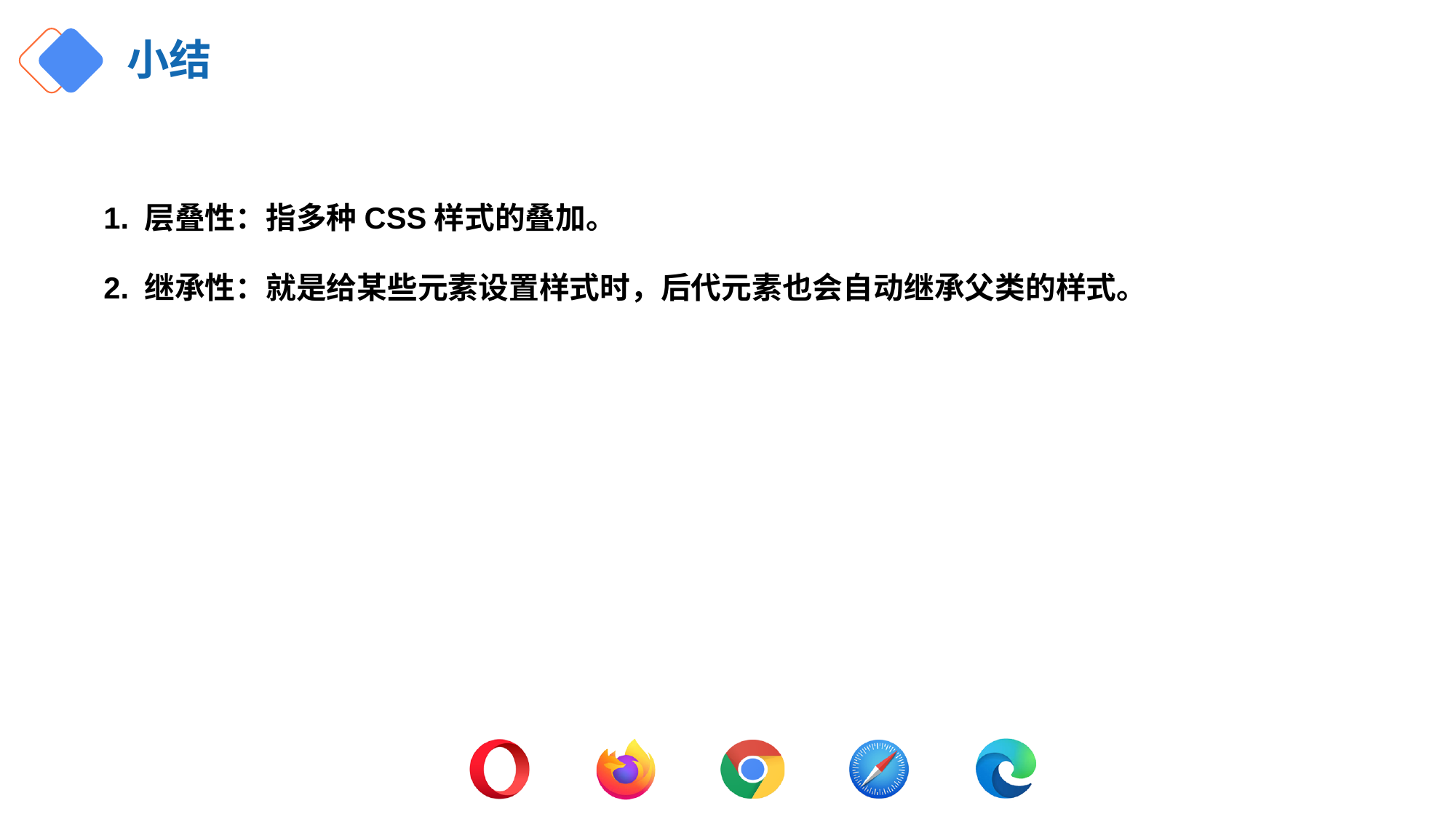

# 小结
1. 层叠性：指多种CSS样式的叠加。
2. 继承性：就是给某些元素设置样式时，后代元素也会自动继承父类的样式。